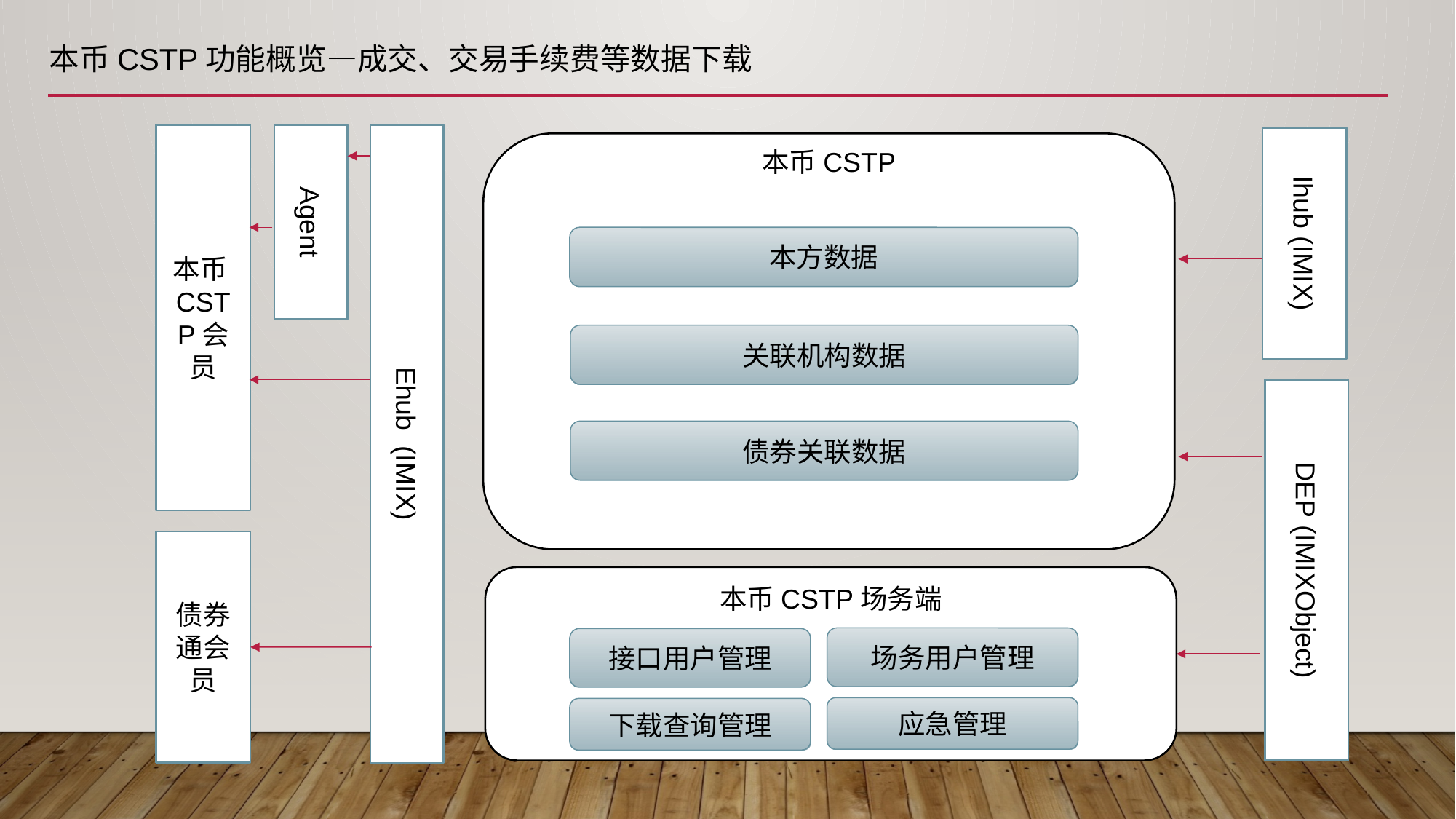

本币CSTP功能概览—成交、交易手续费等数据下载
Ehub  (IMIX)
本币CSTP会员
Agent
Ihub (IMIX)
本币CSTP

本方数据
关联机构数据
DEP (IMIXObject)
债券关联数据
债券通会员
本币CSTP场务端

场务用户管理
接口用户管理
应急管理
下载查询管理